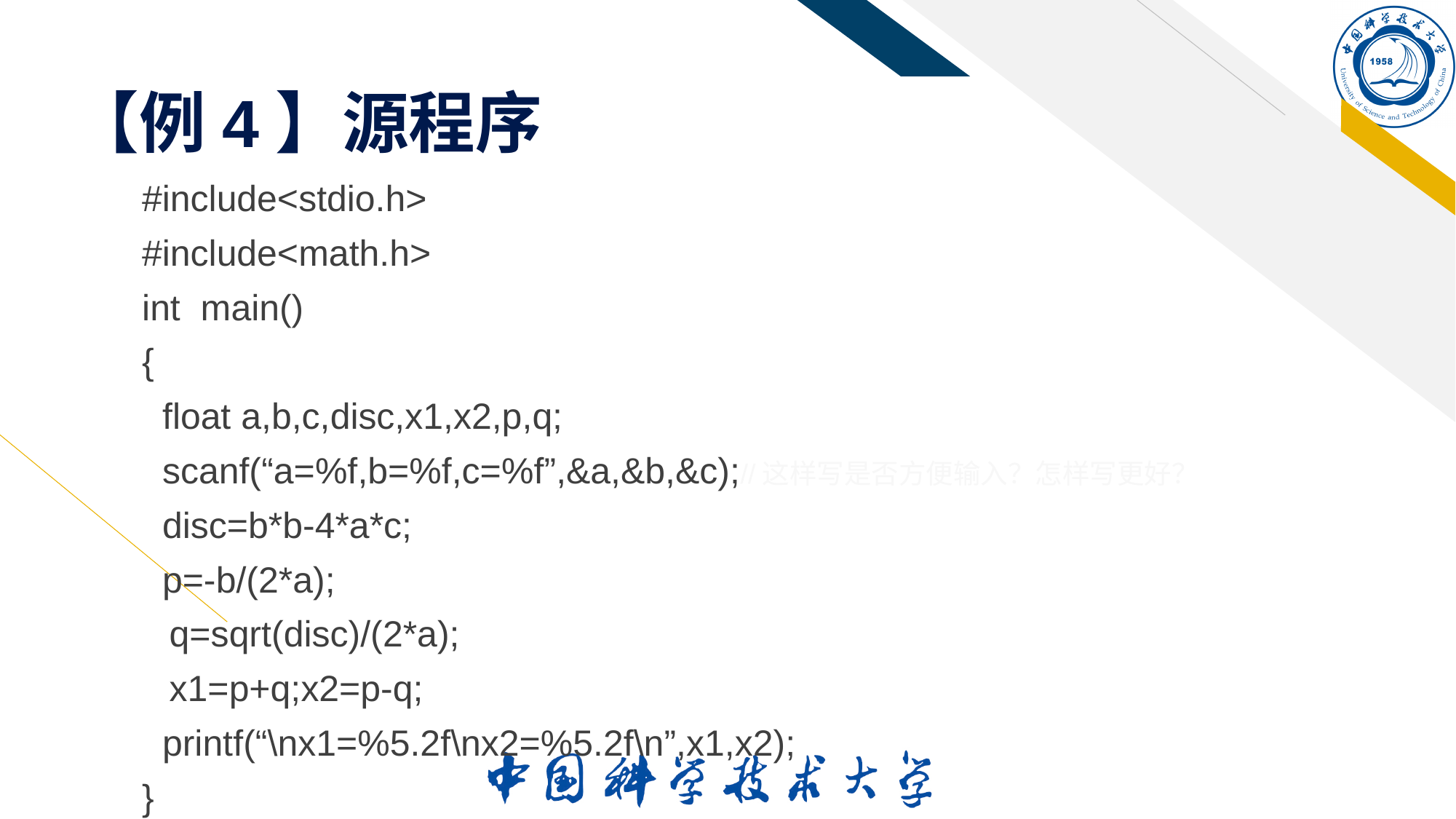

# 【例4】源程序
#include<stdio.h>
#include<math.h>
int  main()
{
  float a,b,c,disc,x1,x2,p,q;
  scanf(“a=%f,b=%f,c=%f”,&a,&b,&c);//这样写是否方便输入？怎样写更好？
  disc=b*b-4*a*c;
  p=-b/(2*a);
	q=sqrt(disc)/(2*a);
	x1=p+q;x2=p-q;
  printf(“\nx1=%5.2f\nx2=%5.2f\n”,x1,x2);
}